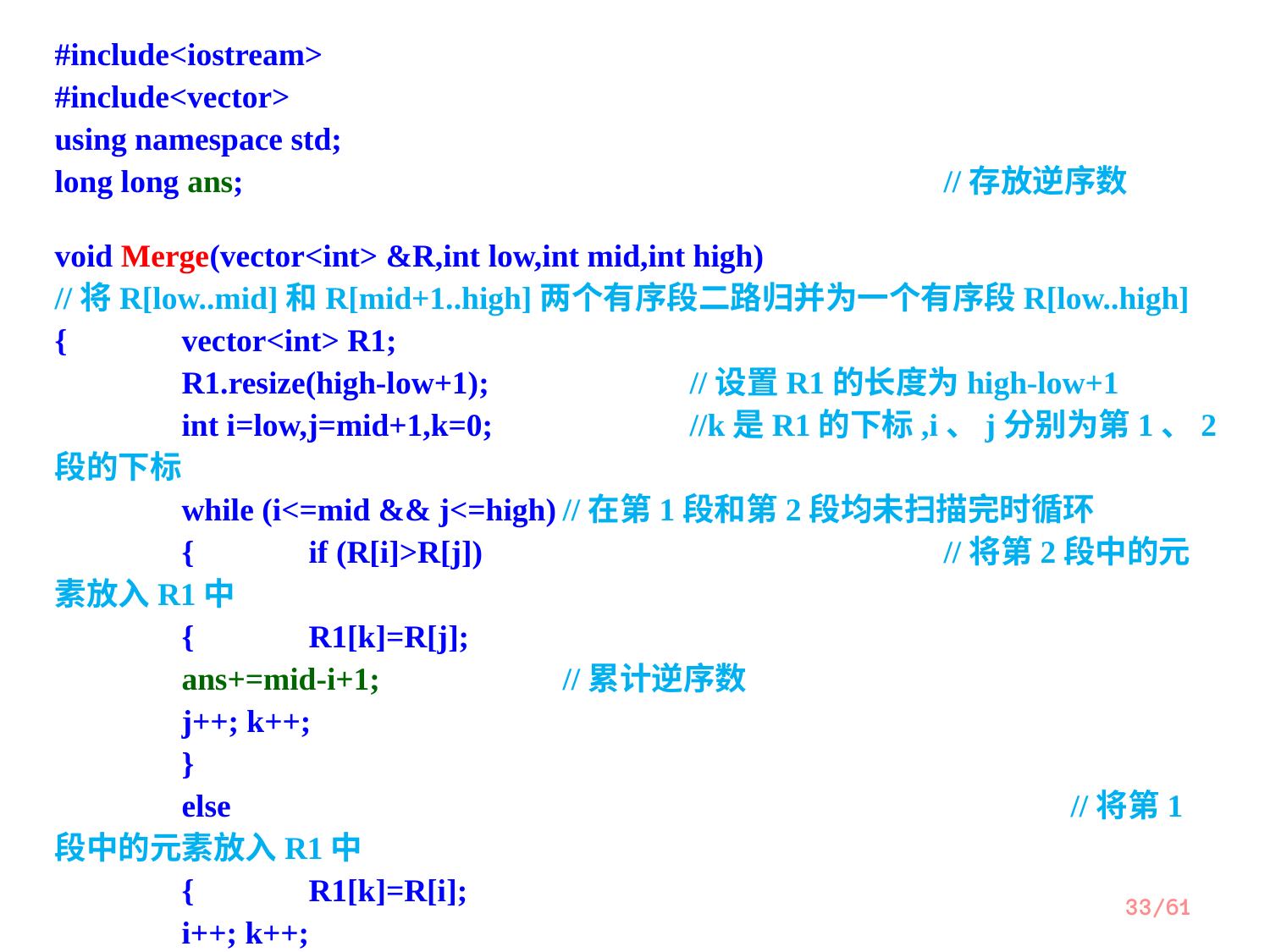

#include<iostream>
#include<vector>
using namespace std;
long long ans; 						//存放逆序数
void Merge(vector<int> &R,int low,int mid,int high)
//将R[low..mid]和R[mid+1..high]两个有序段二路归并为一个有序段R[low..high]
{   	vector<int> R1;
    	R1.resize(high-low+1); 		//设置R1的长度为high-low+1
    	int i=low,j=mid+1,k=0; 		//k是R1的下标,i、j分别为第1、2段的下标
    	while (i<=mid && j<=high)	//在第1段和第2段均未扫描完时循环
    	{	if (R[i]>R[j]) 				//将第2段中的元素放入R1中
         	{   	R1[k]=R[j];
             	ans+=mid-i+1; 		//累计逆序数
             	j++; k++;
         	}
         	else							//将第1段中的元素放入R1中
         	{   	R1[k]=R[i];
              	i++; k++;
         	}
    }
33/61